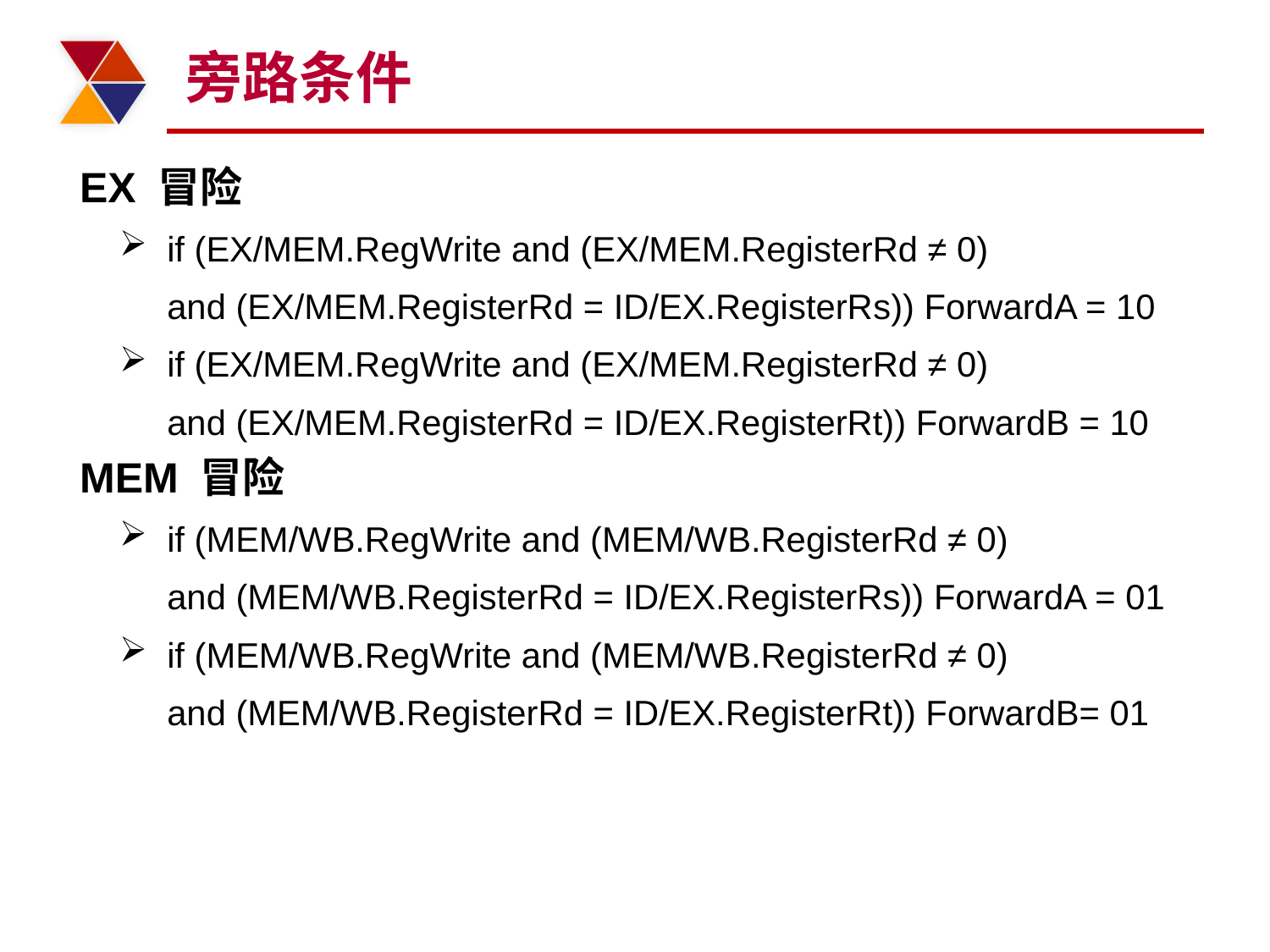

# 旁路条件
EX 冒险
if (EX/MEM.RegWrite and (EX/MEM.RegisterRd ≠ 0)
	and (EX/MEM.RegisterRd = ID/EX.RegisterRs)) ForwardA = 10
if (EX/MEM.RegWrite and (EX/MEM.RegisterRd ≠ 0)
	and (EX/MEM.RegisterRd = ID/EX.RegisterRt)) ForwardB = 10
MEM 冒险
if (MEM/WB.RegWrite and (MEM/WB.RegisterRd ≠ 0)
	and (MEM/WB.RegisterRd = ID/EX.RegisterRs)) ForwardA = 01
if (MEM/WB.RegWrite and (MEM/WB.RegisterRd ≠ 0)
	and (MEM/WB.RegisterRd = ID/EX.RegisterRt)) ForwardB= 01